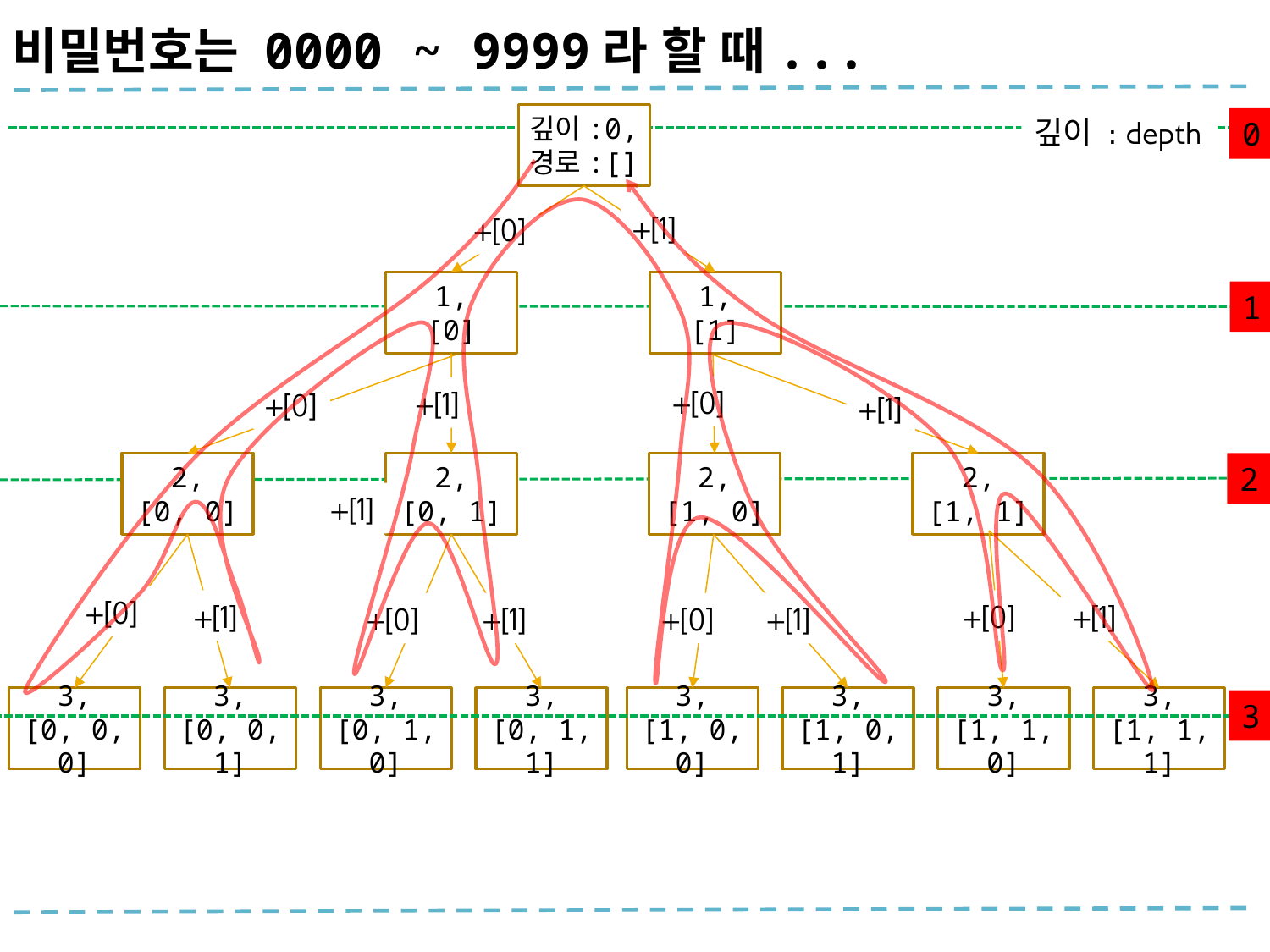

# 비밀번호는 0000 ~ 9999라 할 때...
깊이:0,
경로:[]
깊이 : depth
0

+[1]
+[0]
1,
[0]
1,
[1]
1
+[0]
+[1]
+[0]
+[1]
2,
[0, 0]
2,
[0, 1]
2,
[1, 0]
2,
[1, 1]
2
+[1]
+[0]
+[1]
+[0]
+[1]
+[1]
+[0]
+[1]
+[0]
3,
[0, 0, 0]
3,
[0, 0, 1]
3,
[0, 1, 0]
3,
[0, 1, 1]
3,
[1, 0, 0]
3,
[1, 0, 1]
3,
[1, 1, 0]
3,
[1, 1, 1]
3